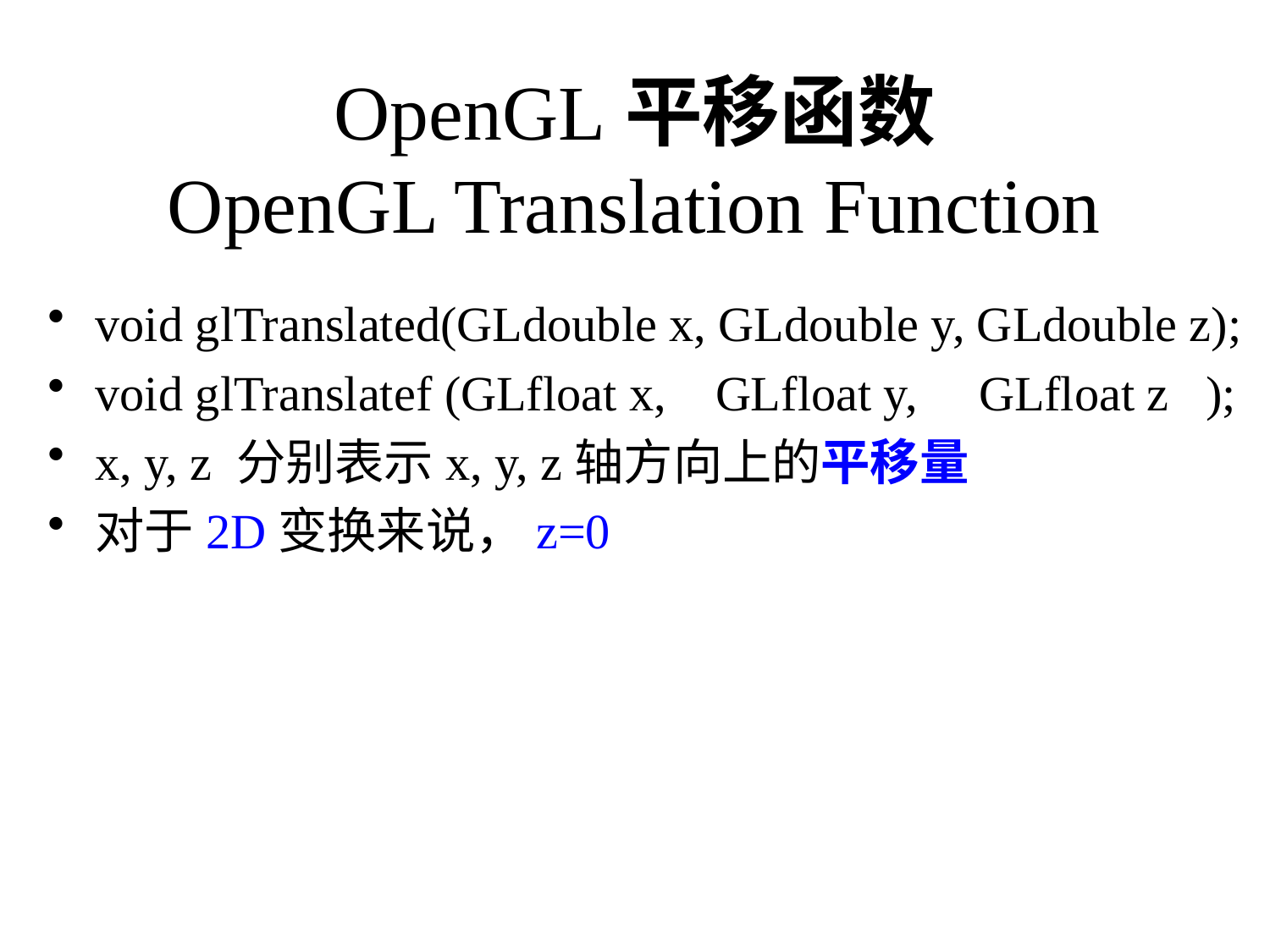

# OpenGL平移函数 OpenGL Translation Function
void glTranslated(GLdouble x, GLdouble y, GLdouble z);
void glTranslatef (GLfloat x,    GLfloat y,     GLfloat z   );
x, y, z 分别表示x, y, z轴方向上的平移量
对于2D变换来说，z=0